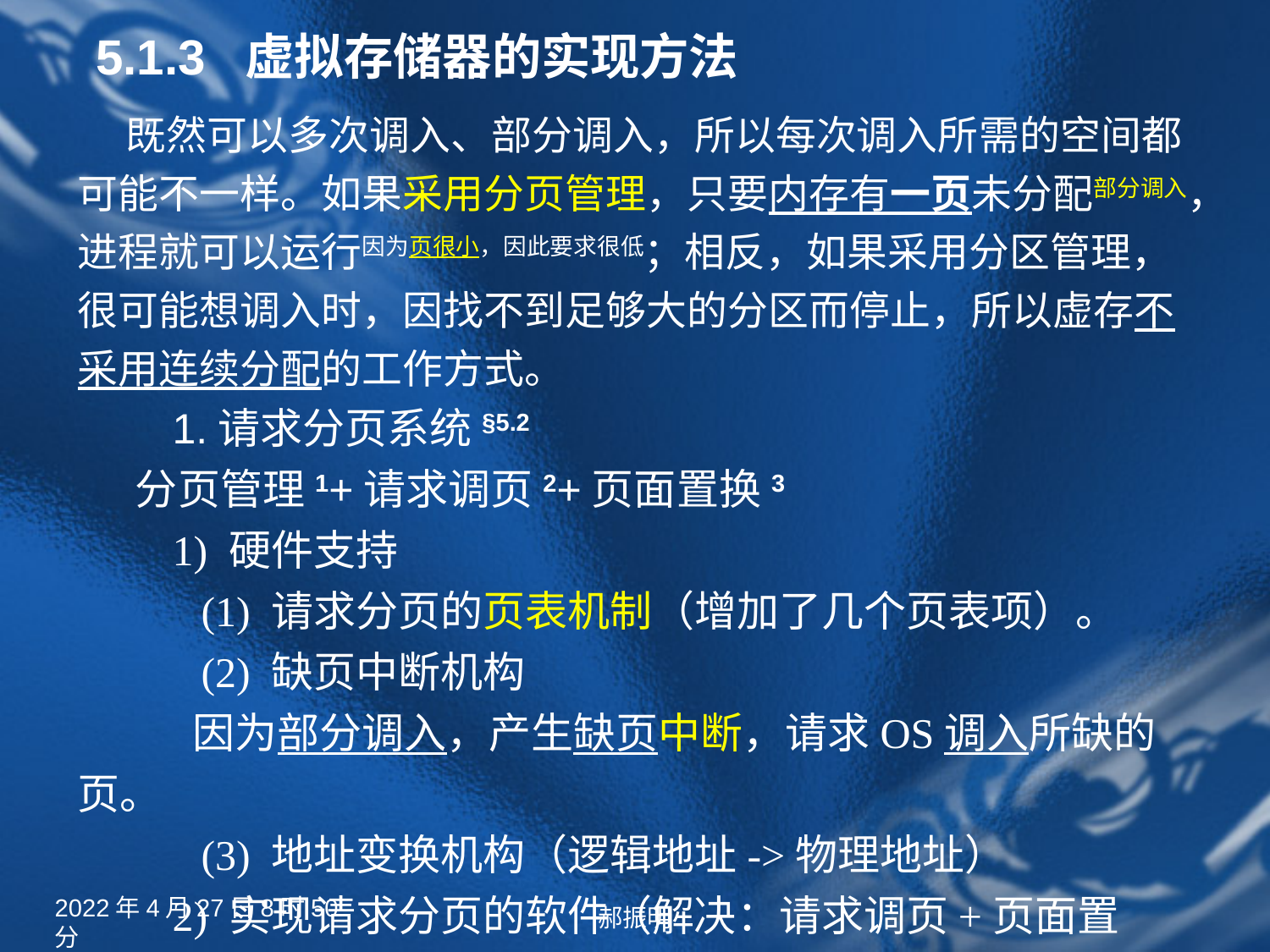

# 5.1.3  虚拟存储器的实现方法
    既然可以多次调入、部分调入，所以每次调入所需的空间都可能不一样。如果采用分页管理，只要内存有一页未分配部分调入，进程就可以运行因为页很小，因此要求很低；相反，如果采用分区管理，很可能想调入时，因找不到足够大的分区而停止，所以虚存不采用连续分配的工作方式。
　　1.请求分页系统§5.2
     分页管理1+请求调页2+页面置换3
　　1) 硬件支持
　　   (1) 请求分页的页表机制（增加了几个页表项）。
　　   (2) 缺页中断机构
           因为部分调入，产生缺页中断，请求OS调入所缺的页。
　　   (3) 地址变换机构（逻辑地址->物理地址）
　　2) 实现请求分页的软件（解决：请求调页+页面置换）
2022年4月27日8时50分
郝振明